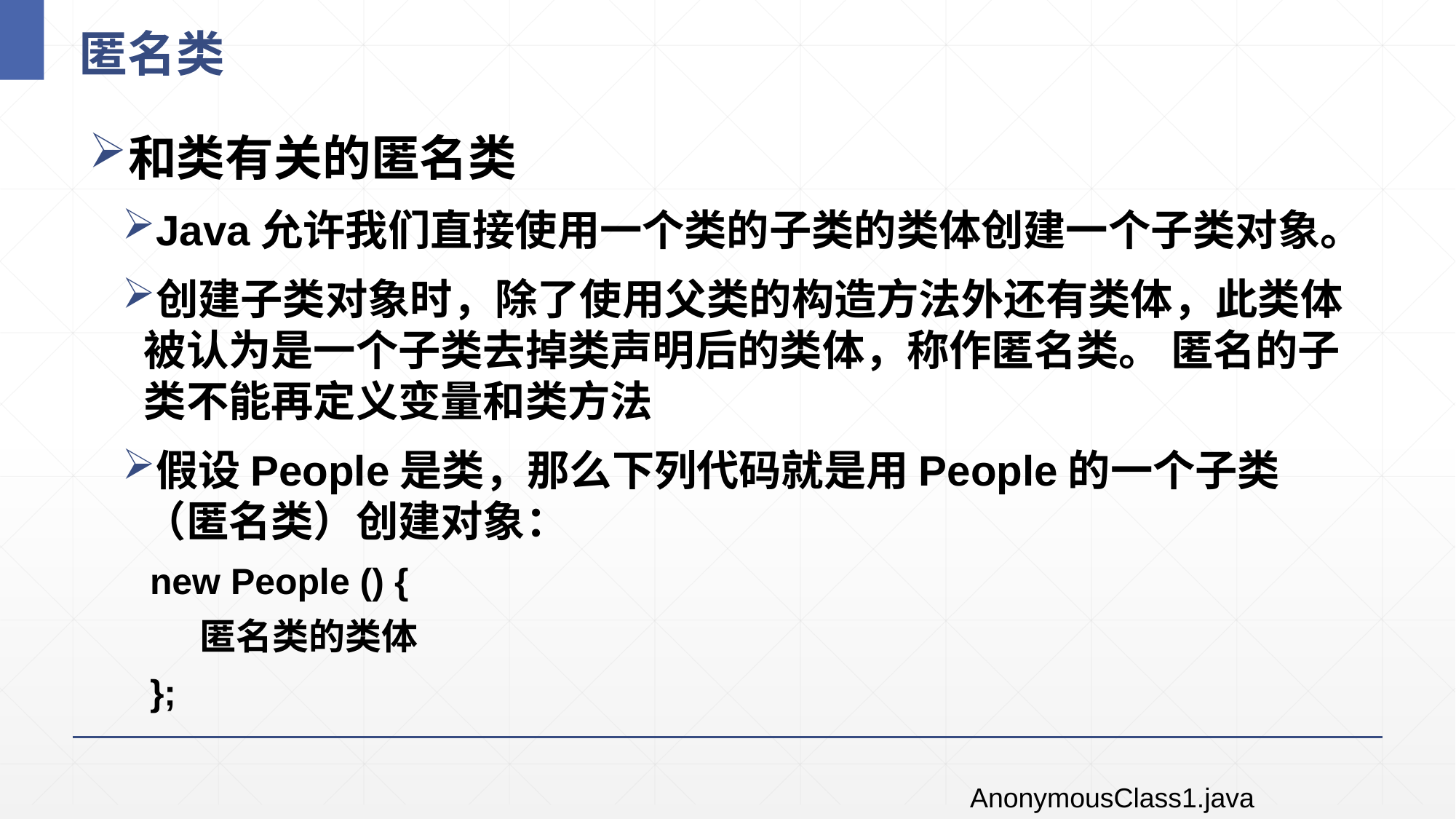

# 匿名类
和类有关的匿名类
Java允许我们直接使用一个类的子类的类体创建一个子类对象。
创建子类对象时，除了使用父类的构造方法外还有类体，此类体被认为是一个子类去掉类声明后的类体，称作匿名类。 匿名的子类不能再定义变量和类方法
假设People是类，那么下列代码就是用People的一个子类（匿名类）创建对象：
new People () {
     匿名类的类体
};

AnonymousClass1.java